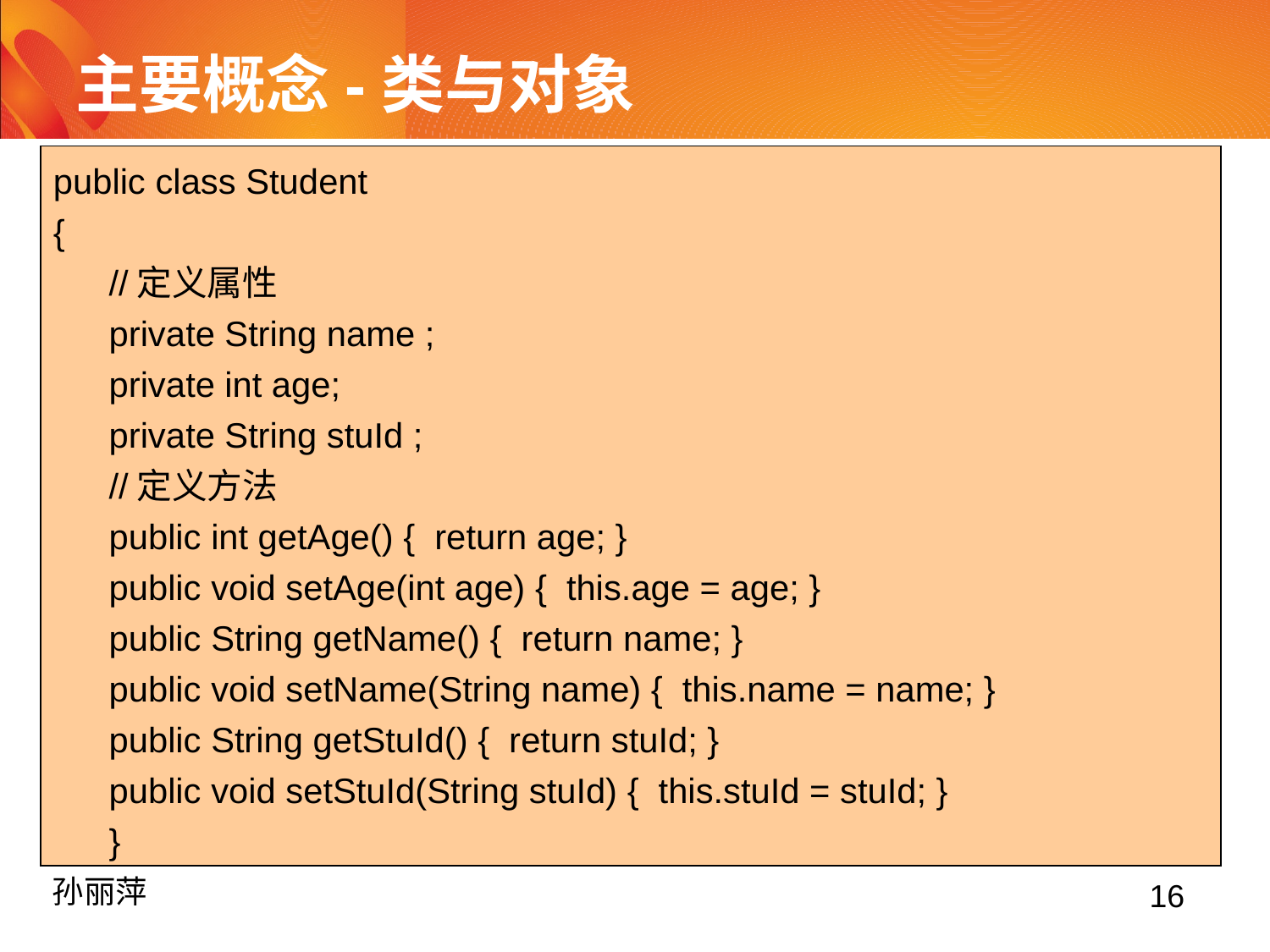

# 主要概念-类与对象
public class Student
{
//定义属性
private String name ;
private int age;
private String stuId ;
//定义方法
public int getAge() {  return age; }
public void setAge(int age) {  this.age = age; }
public String getName() {  return name; }
public void setName(String name) {  this.name = name; }
public String getStuId() {  return stuId; }
public void setStuId(String stuId) {  this.stuId = stuId; }
}
在程序中，只需要定义该类对象共有的属性和方法。然后，以类为模板，创建具体的对象。
举例：从学生对象中抽象出一个学生类，其定义如下：